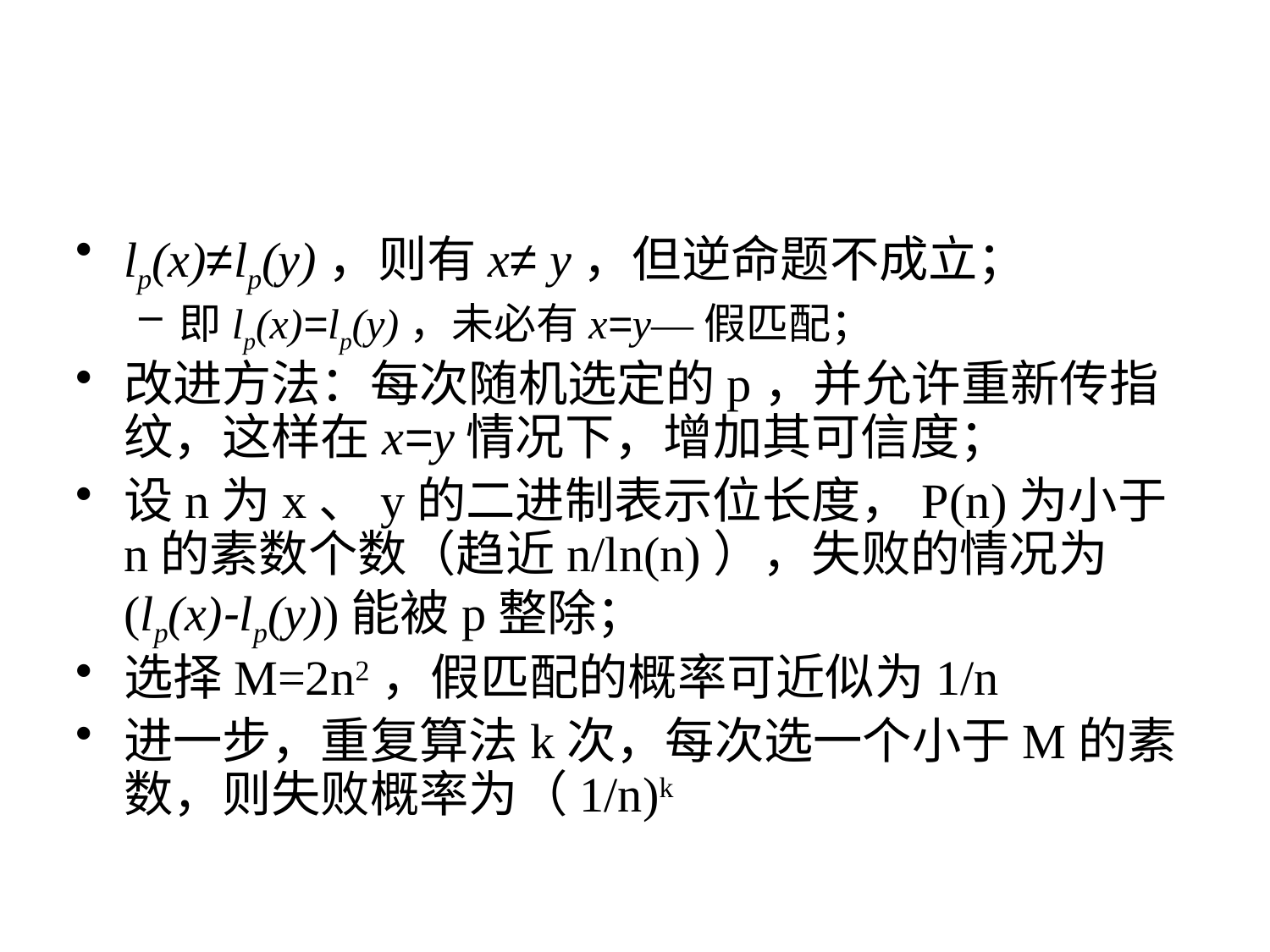

#
lp(x)≠lp(y)，则有x≠ y，但逆命题不成立；
即lp(x)=lp(y)，未必有x=y—假匹配；
改进方法：每次随机选定的p，并允许重新传指纹，这样在x=y情况下，增加其可信度；
设n为x、y的二进制表示位长度，P(n)为小于n的素数个数（趋近n/ln(n)），失败的情况为(lp(x)-lp(y))能被p整除；
选择M=2n2，假匹配的概率可近似为1/n
进一步，重复算法k次，每次选一个小于M的素数，则失败概率为（1/n)k